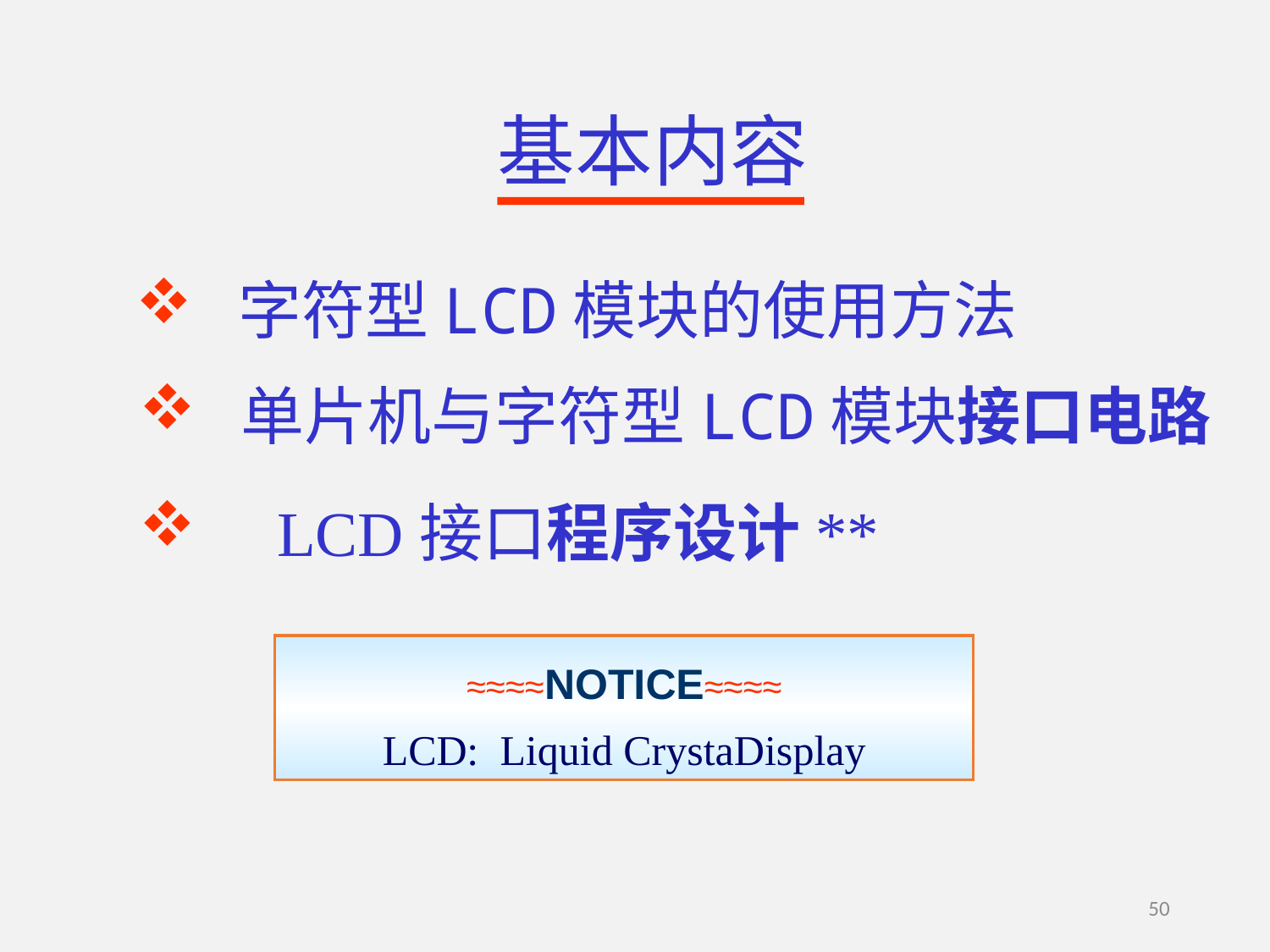

基本内容

  字符型LCD模块的使用方法
  单片机与字符型LCD模块接口电路
     LCD接口程序设计**
≈≈≈≈NOTICE≈≈≈≈
LCD:  Liquid CrystaDisplay
50